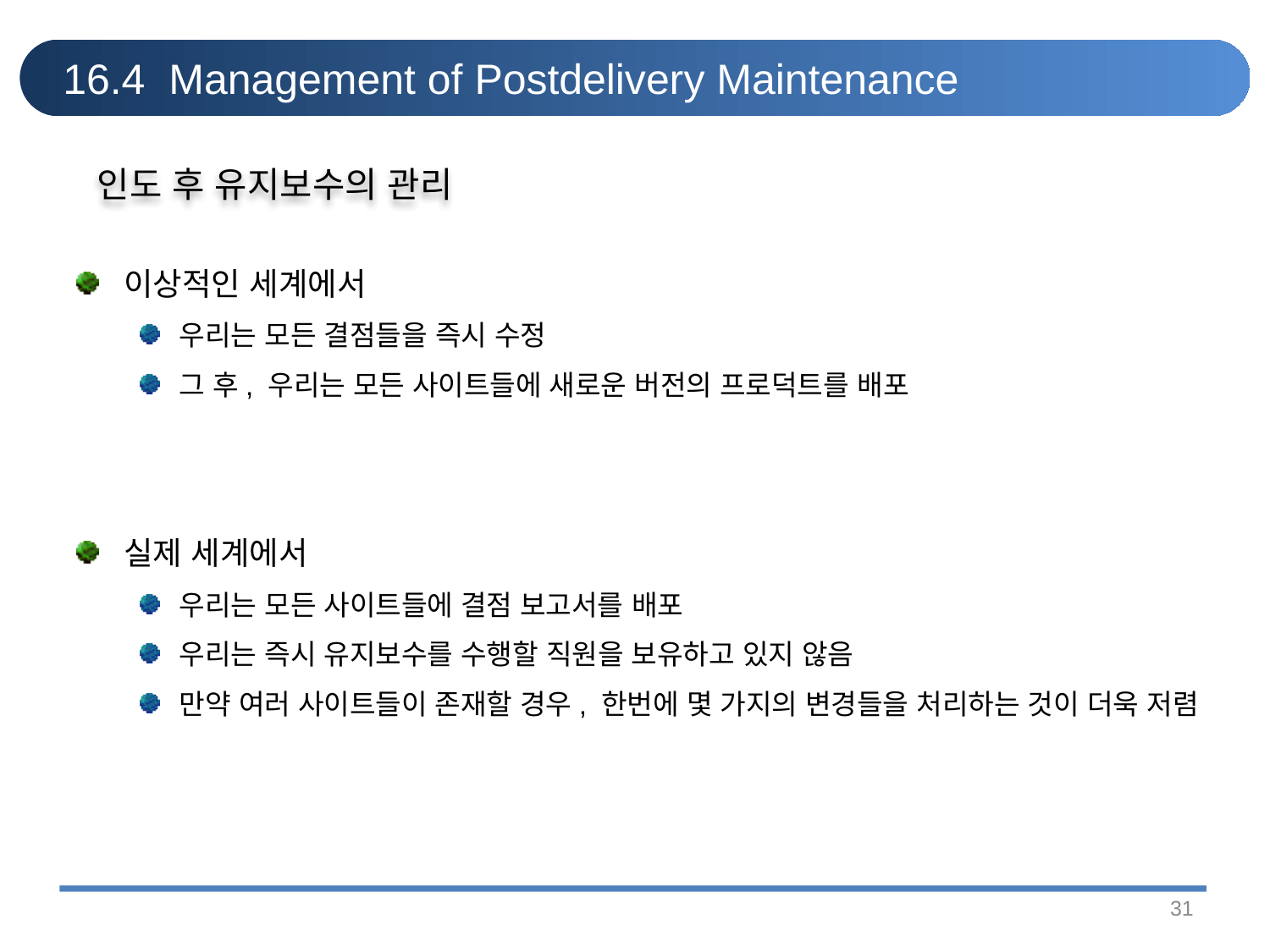

# 16.4  Management of Postdelivery Maintenance
인도 후 유지보수의 관리
이상적인 세계에서
우리는 모든 결점들을 즉시 수정
그 후, 우리는 모든 사이트들에 새로운 버전의 프로덕트를 배포

실제 세계에서
우리는 모든 사이트들에 결점 보고서를 배포
우리는 즉시 유지보수를 수행할 직원을 보유하고 있지 않음
만약 여러 사이트들이 존재할 경우, 한번에 몇 가지의 변경들을 처리하는 것이 더욱 저렴
31